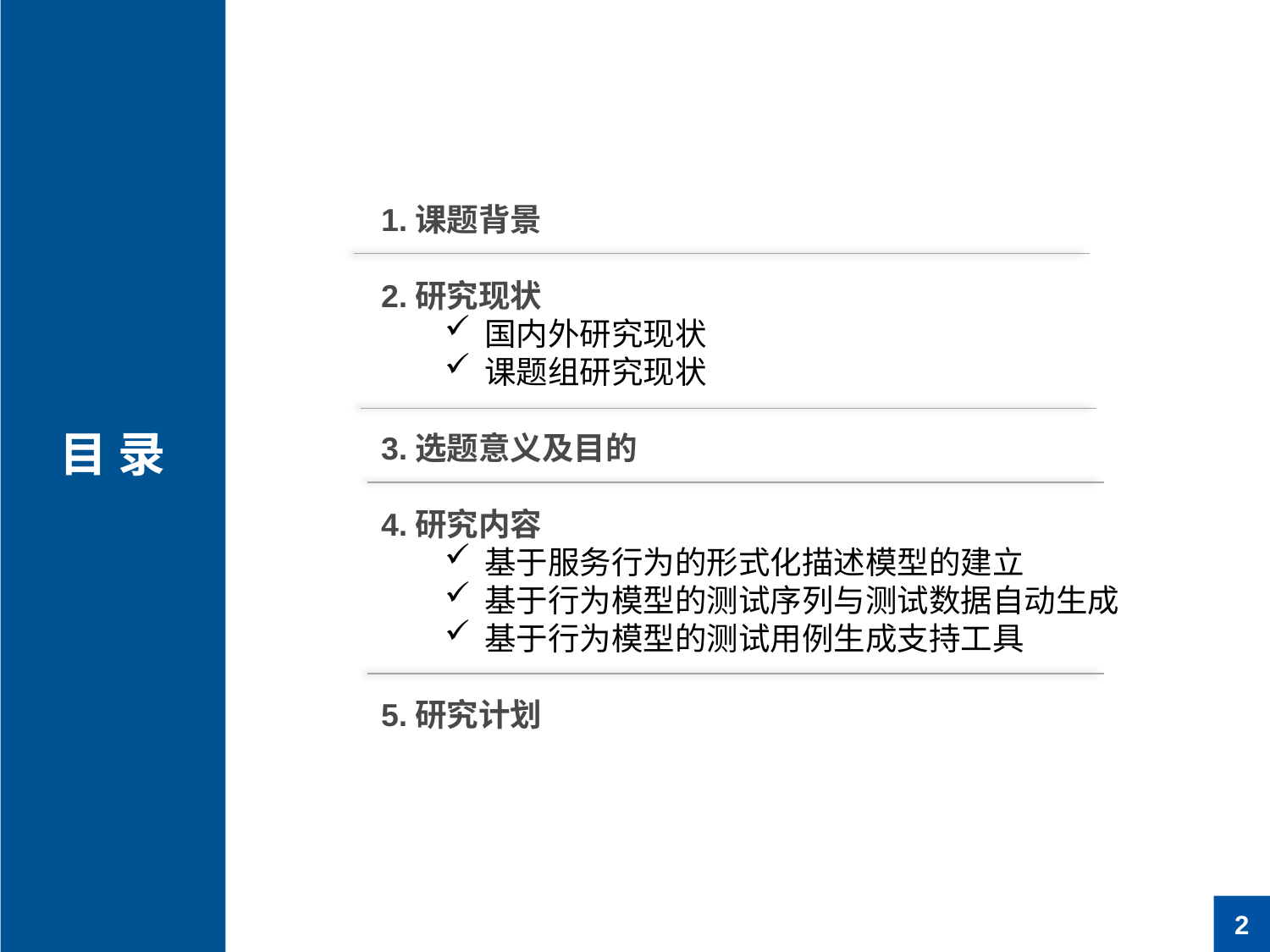

1.课题背景

2.研究现状
国内外研究现状
课题组研究现状

3.选题意义及目的

4.研究内容
基于服务行为的形式化描述模型的建立
基于行为模型的测试序列与测试数据自动生成
基于行为模型的测试用例生成支持工具

5.研究计划
目 录
2